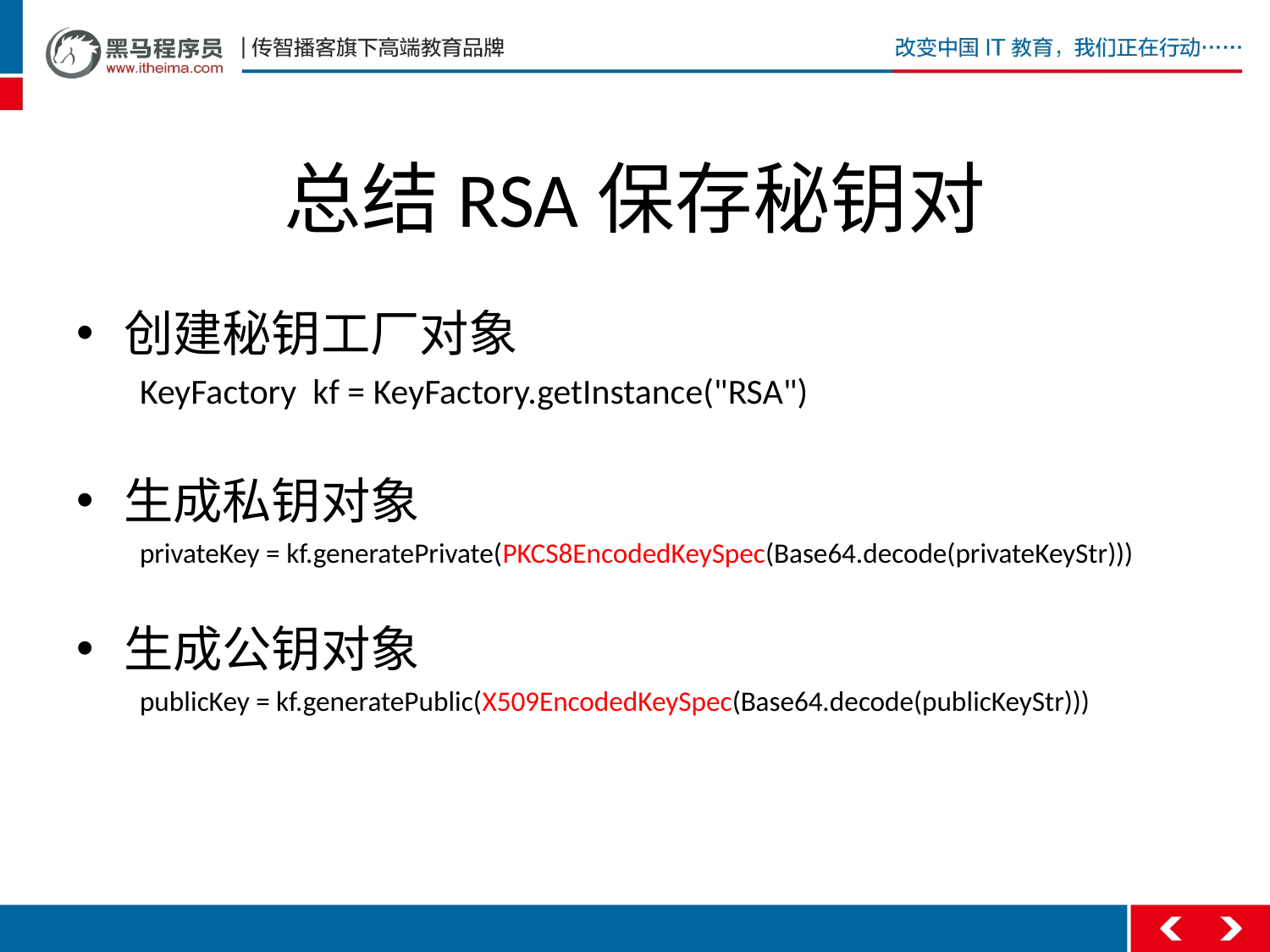

# 总结RSA保存秘钥对
创建秘钥工厂对象
KeyFactory  kf = KeyFactory.getInstance("RSA")

生成私钥对象
privateKey = kf.generatePrivate(PKCS8EncodedKeySpec(Base64.decode(privateKeyStr)))

生成公钥对象
publicKey = kf.generatePublic(X509EncodedKeySpec(Base64.decode(publicKeyStr)))